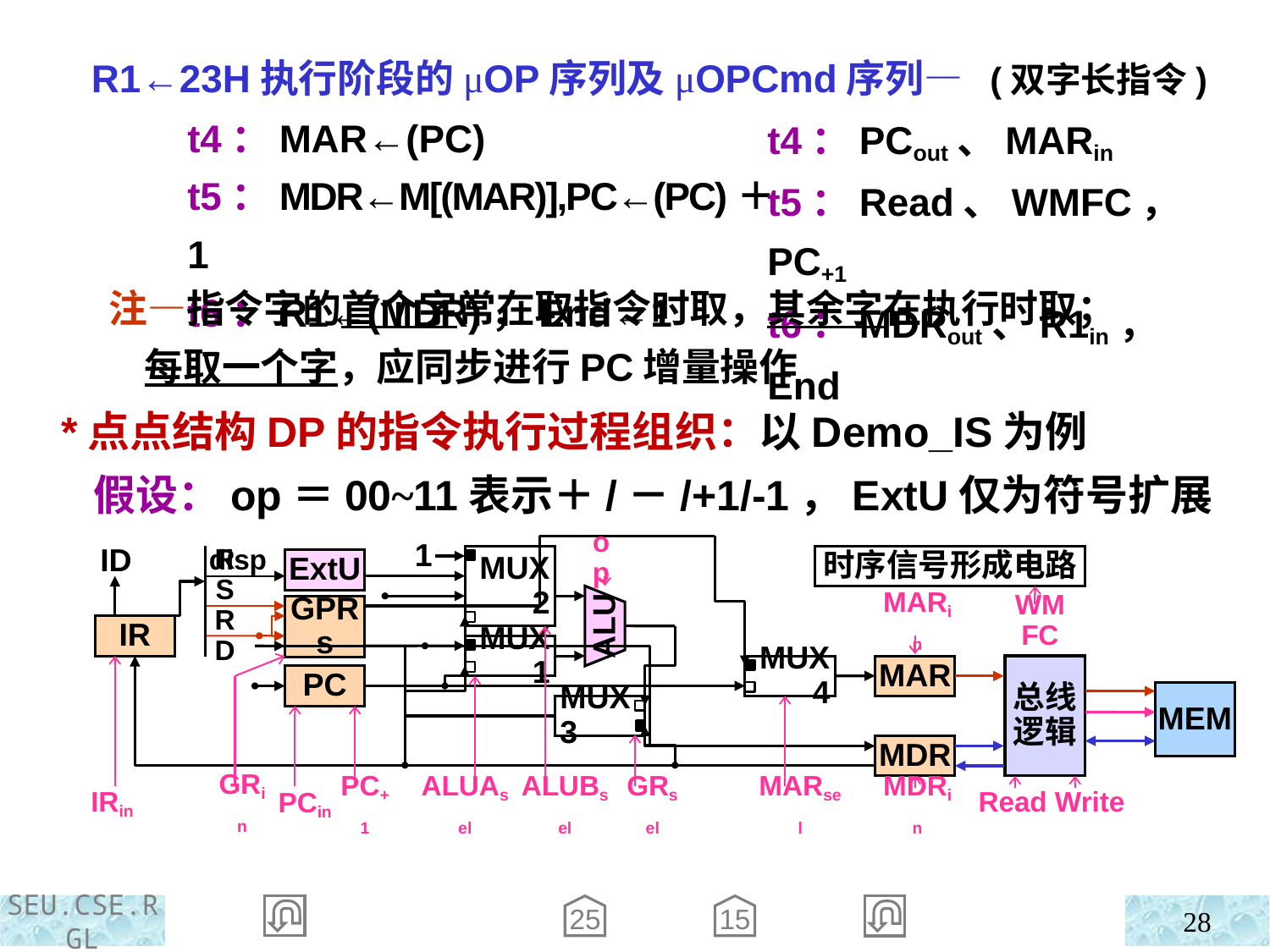

R1←23H执行阶段的μOP序列及μOPCmd序列—  (双字长指令)
t4：MAR←(PC)
t5：MDR←M[(MAR)],PC←(PC)＋1
t6：R1←(MDR)，End←1
t4：PCout、MARin
t5：Read、WMFC，PC+1
t6：MDRout、R1in，End
       注—指令字的首个字常在取指令时取，其余字在执行时取；
           每取一个字，应同步进行PC增量操作
  *点点结构DP的指令执行过程组织：以Demo_IS为例
     假设：op＝00~11表示＋/－/+1/-1，ExtU仅为符号扩展
1
op
MUX2
时序信号形成电路
ID
disp
ExtU

RS
RD
GPRs
MARin
ALU
WMFC

IR
MUX1

总线逻辑
MUX4
MAR

PC

MEM
MUX3

MDR
IRin
GRin
PCin
PC+1
ALUAsel
ALUBsel
GRsel
MARsel
MDRin
Read Write

25
15

28